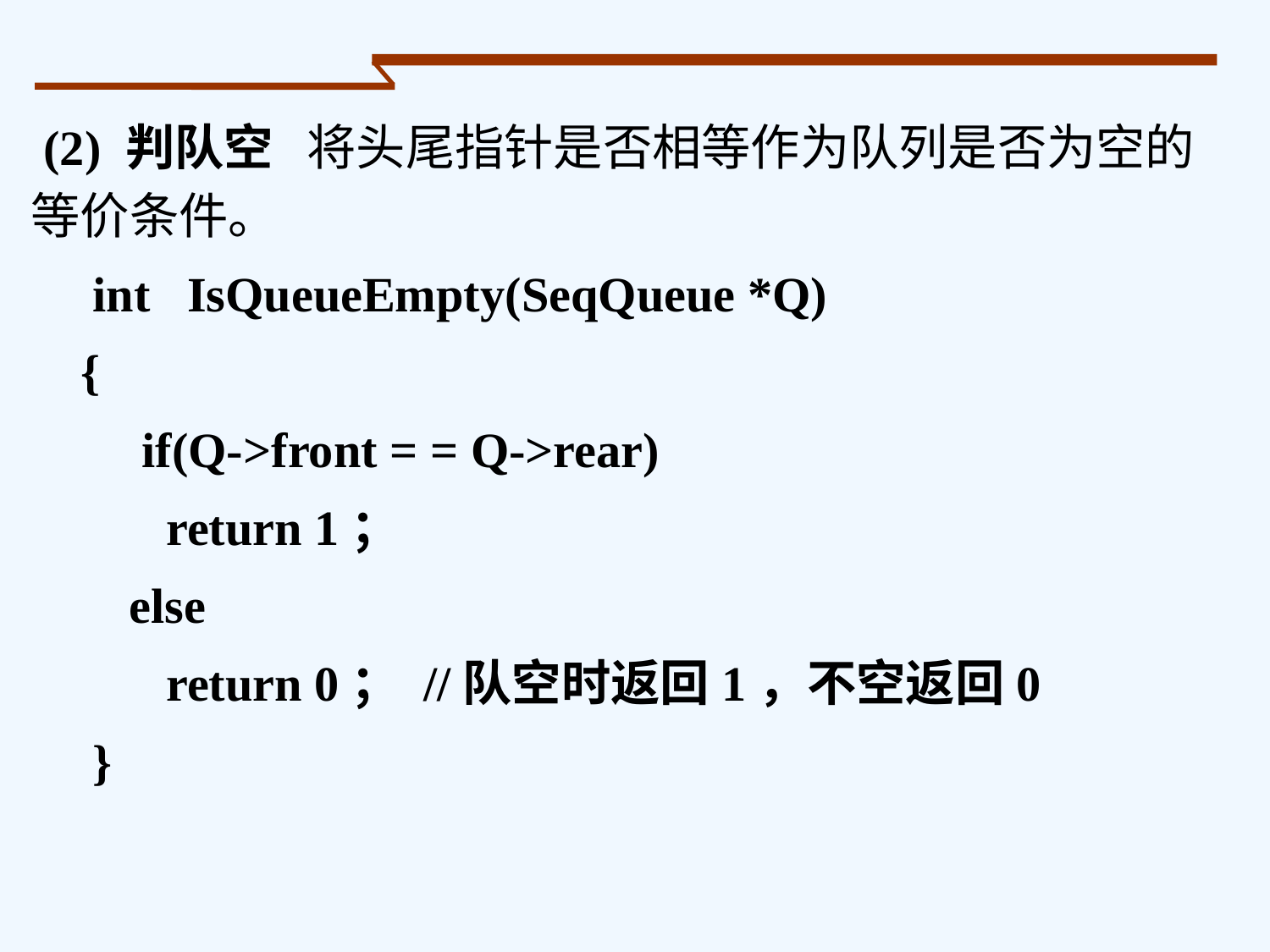

(2) 判队空   将头尾指针是否相等作为队列是否为空的等价条件。
     int   IsQueueEmpty(SeqQueue *Q)
    {
         if(Q->front = = Q->rear)
           return 1；
        else
           return 0； //队空时返回1，不空返回0
     }